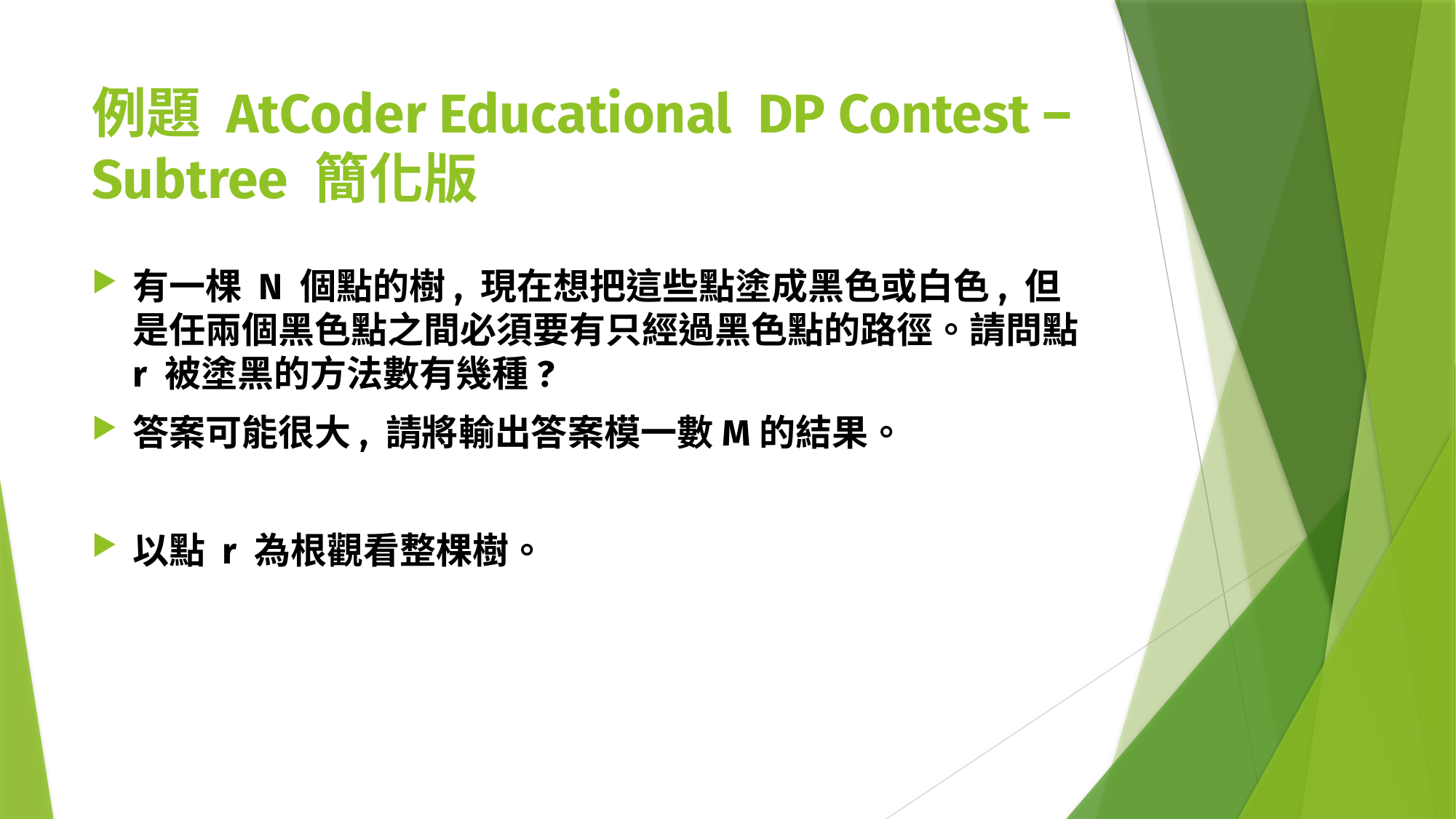

# 例題 AtCoder Educational  DP Contest – Subtree 簡化版
有一棵 N 個點的樹, 現在想把這些點塗成黑色或白色, 但是任兩個黑色點之間必須要有只經過黑色點的路徑。請問點 r 被塗黑的方法數有幾種?
答案可能很大, 請將輸出答案模一數M的結果。

以點 r 為根觀看整棵樹。